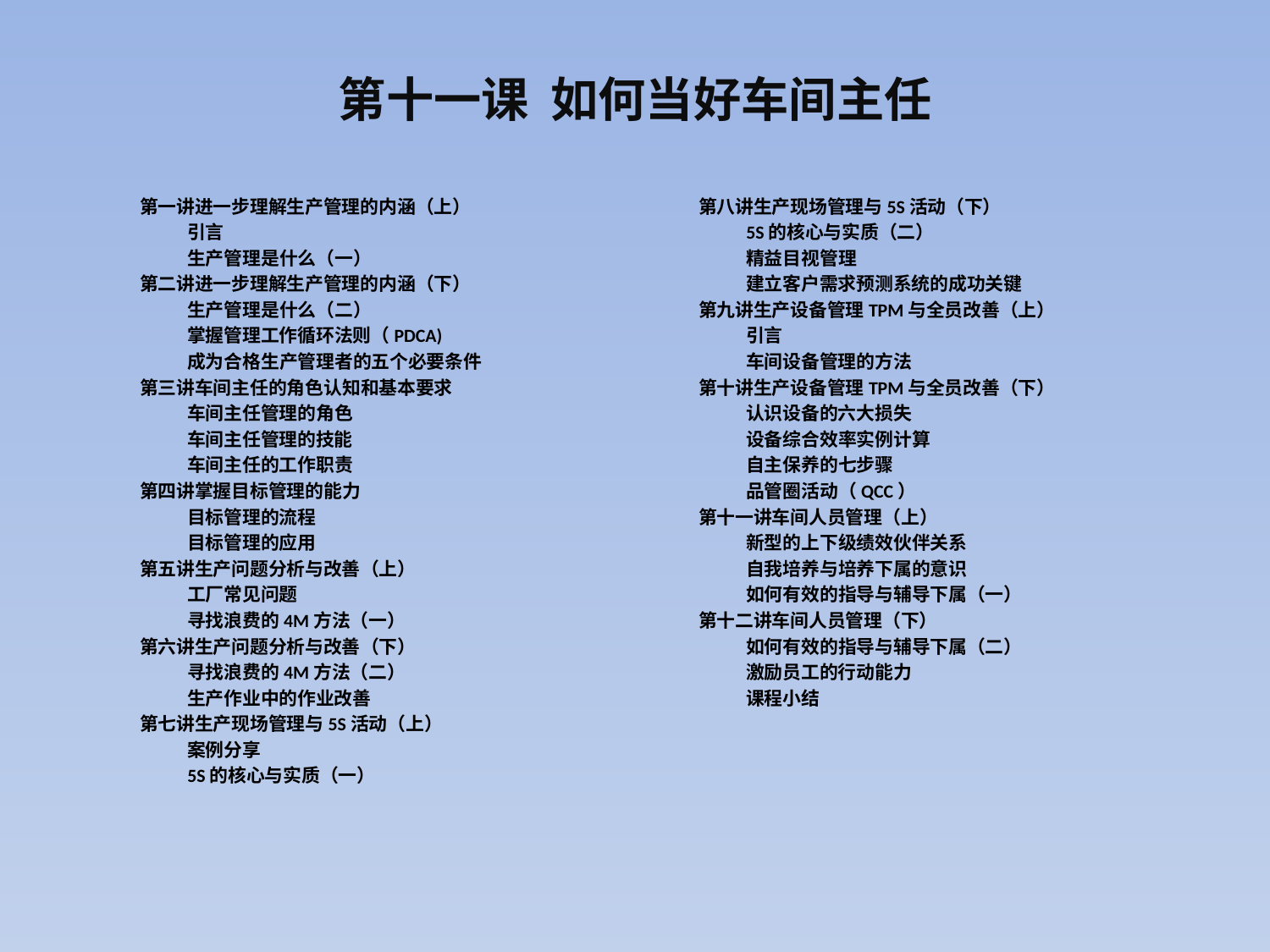

# 第十一课  如何当好车间主任
第一讲进一步理解生产管理的内涵（上）
	引言
	生产管理是什么（一）
第二讲进一步理解生产管理的内涵（下）
	生产管理是什么（二）
	掌握管理工作循环法则（PDCA)
	成为合格生产管理者的五个必要条件
第三讲车间主任的角色认知和基本要求
	车间主任管理的角色
	车间主任管理的技能
	车间主任的工作职责
第四讲掌握目标管理的能力
	目标管理的流程
	目标管理的应用
第五讲生产问题分析与改善（上）
	工厂常见问题
	寻找浪费的4M方法（一）
第六讲生产问题分析与改善（下）
	寻找浪费的4M方法（二）
	生产作业中的作业改善
第七讲生产现场管理与5S活动（上）
	案例分享
	5S的核心与实质（一）
第八讲生产现场管理与5S活动（下）
	5S的核心与实质（二）
	精益目视管理
	建立客户需求预测系统的成功关键
第九讲生产设备管理TPM与全员改善（上）
	引言
	车间设备管理的方法
第十讲生产设备管理TPM与全员改善（下）
	认识设备的六大损失
	设备综合效率实例计算
	自主保养的七步骤
	品管圈活动（QCC）
第十一讲车间人员管理（上）
	新型的上下级绩效伙伴关系
	自我培养与培养下属的意识
	如何有效的指导与辅导下属（一）
第十二讲车间人员管理（下）
	如何有效的指导与辅导下属（二）
	激励员工的行动能力
	课程小结